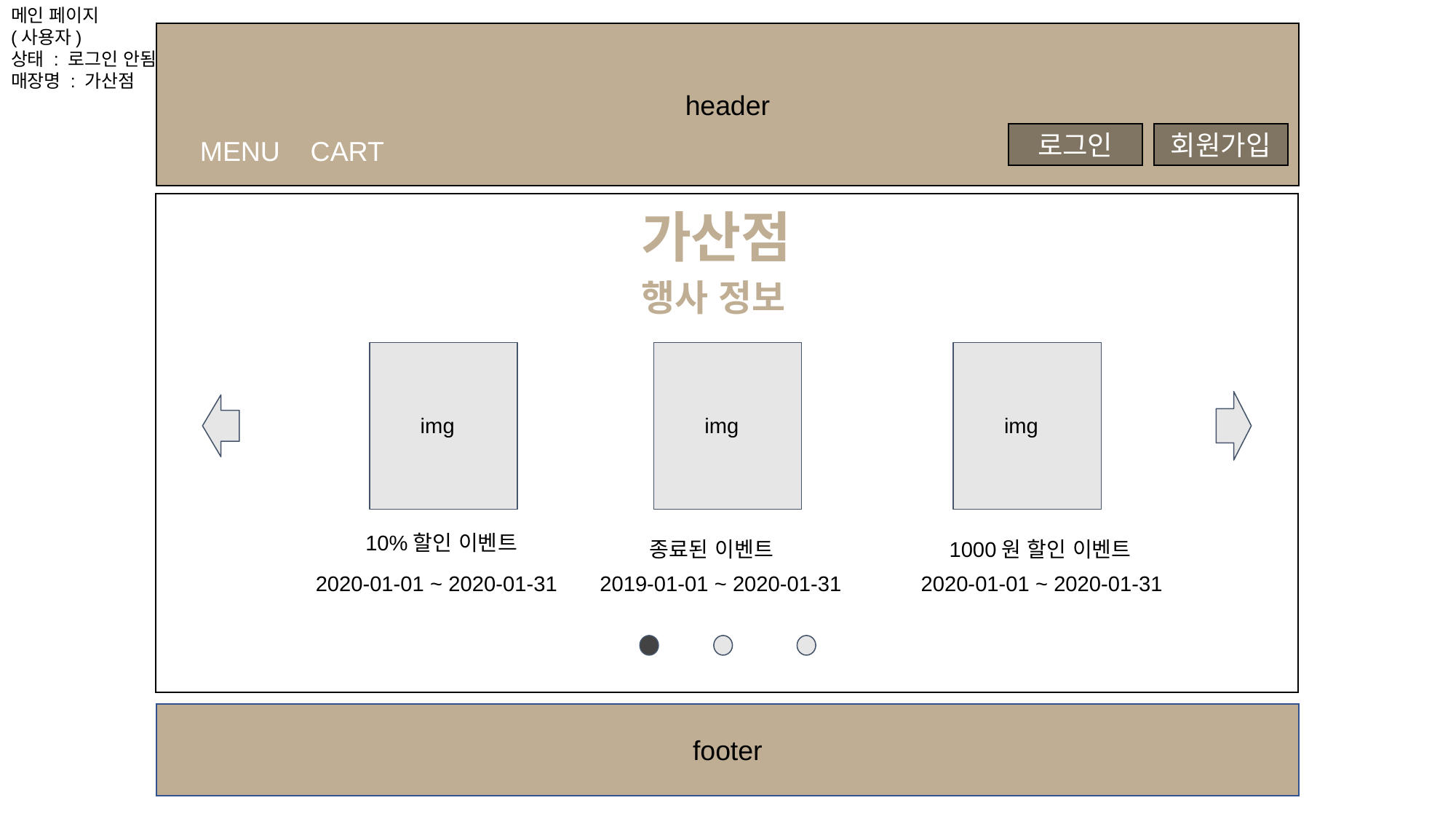

메인 페이지
(사용자)
상태 : 로그인 안됨,
매장명 : 가산점
header
로그인
회원가입
MENU    CART

가산점
행사 정보

img
img
img
10%할인 이벤트
종료된 이벤트
1000원 할인 이벤트
2020-01-01 ~ 2020-01-31
2019-01-01 ~ 2020-01-31
2020-01-01 ~ 2020-01-31

footer